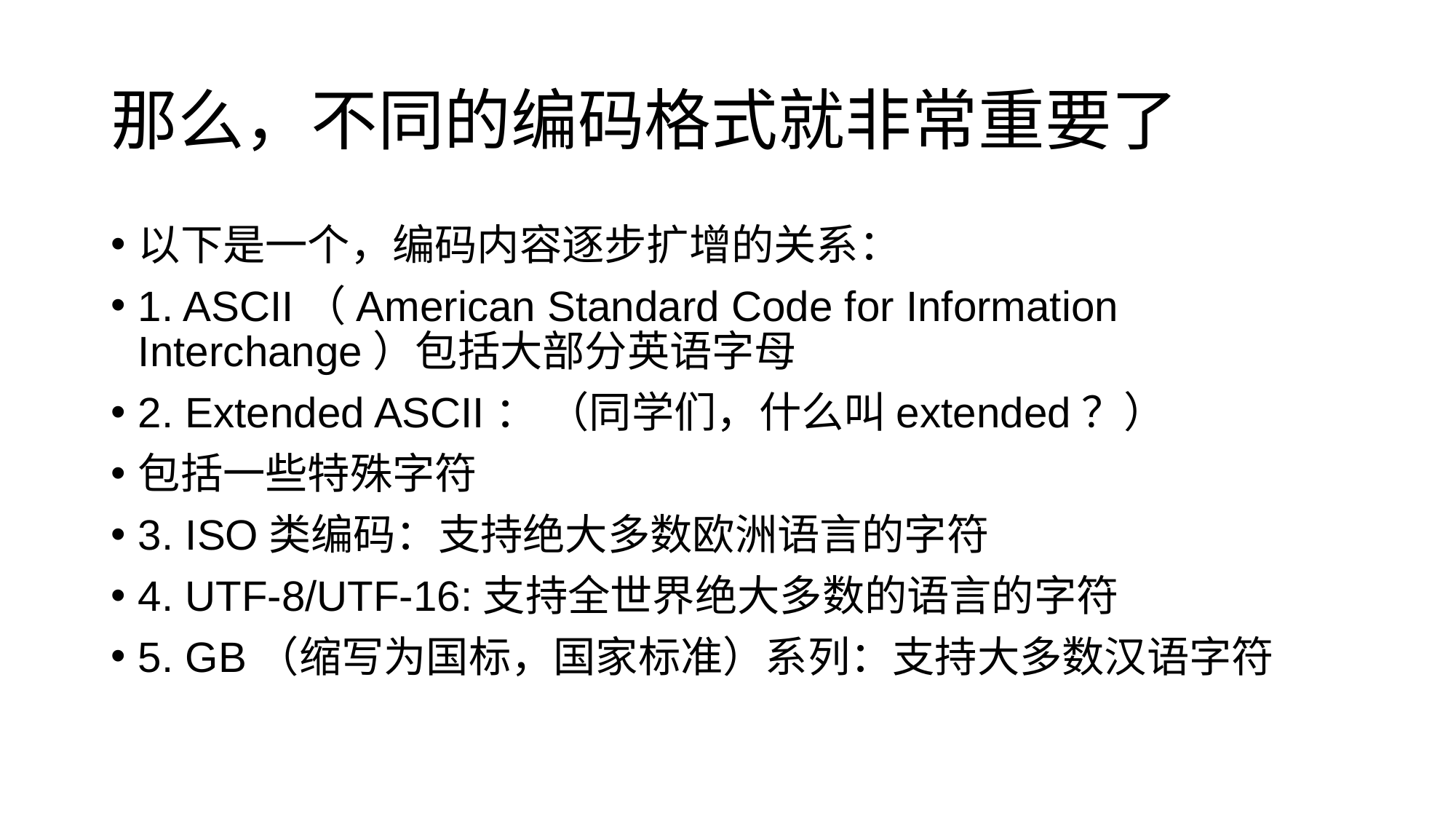

# 那么，不同的编码格式就非常重要了
以下是一个，编码内容逐步扩增的关系：
1. ASCII（American Standard Code for Information Interchange）包括大部分英语字母
2. Extended ASCII： （同学们，什么叫extended？）
包括一些特殊字符
3. ISO类编码：支持绝大多数欧洲语言的字符
4. UTF-8/UTF-16:支持全世界绝大多数的语言的字符
5. GB（缩写为国标，国家标准）系列：支持大多数汉语字符